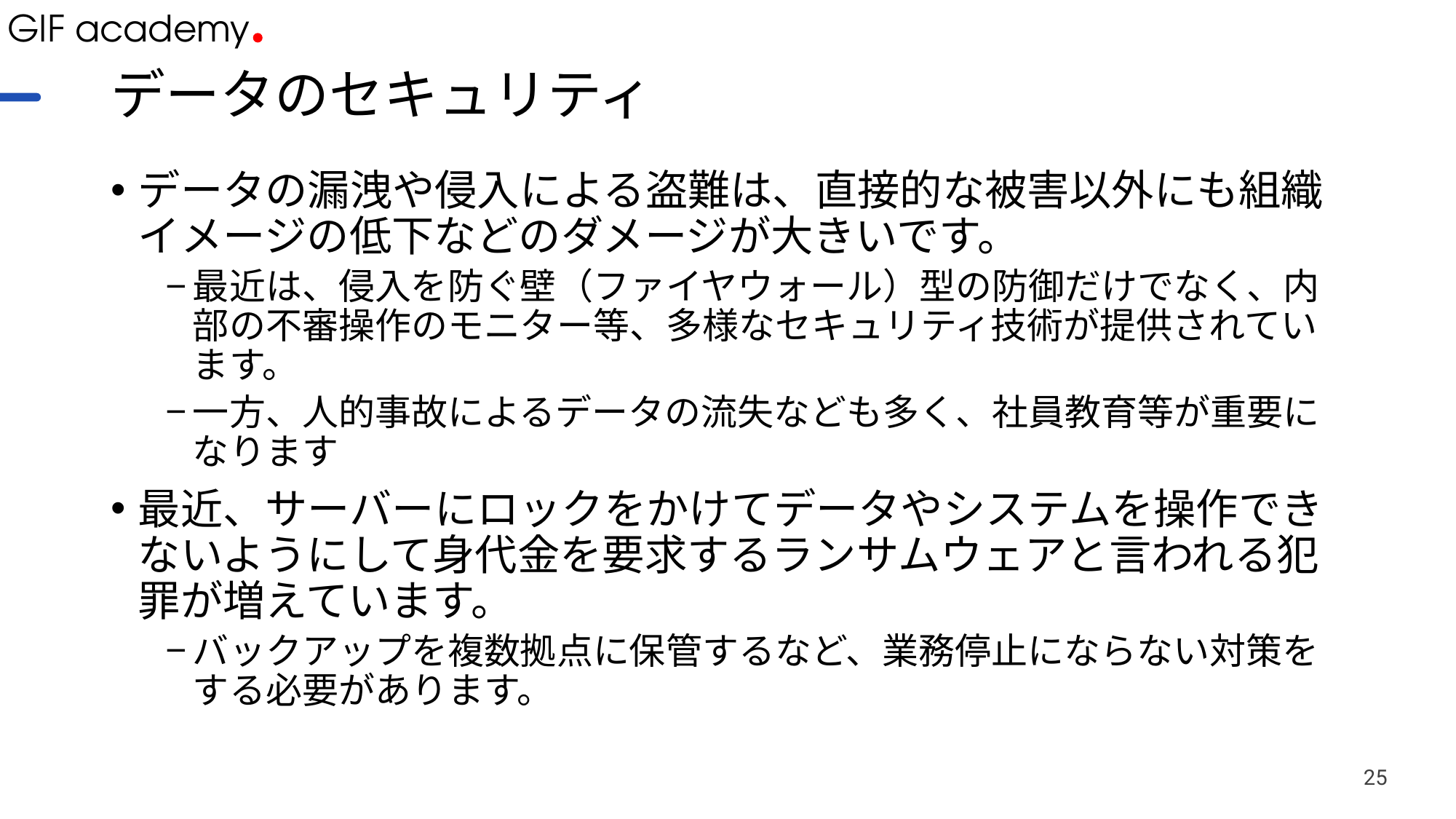

# データのセキュリティ
データの漏洩や侵入による盗難は、直接的な被害以外にも組織イメージの低下などのダメージが大きいです。
最近は、侵入を防ぐ壁（ファイヤウォール）型の防御だけでなく、内部の不審操作のモニター等、多様なセキュリティ技術が提供されています。
一方、人的事故によるデータの流失なども多く、社員教育等が重要になります
最近、サーバーにロックをかけてデータやシステムを操作できないようにして身代金を要求するランサムウェアと言われる犯罪が増えています。
バックアップを複数拠点に保管するなど、業務停止にならない対策をする必要があります。
25